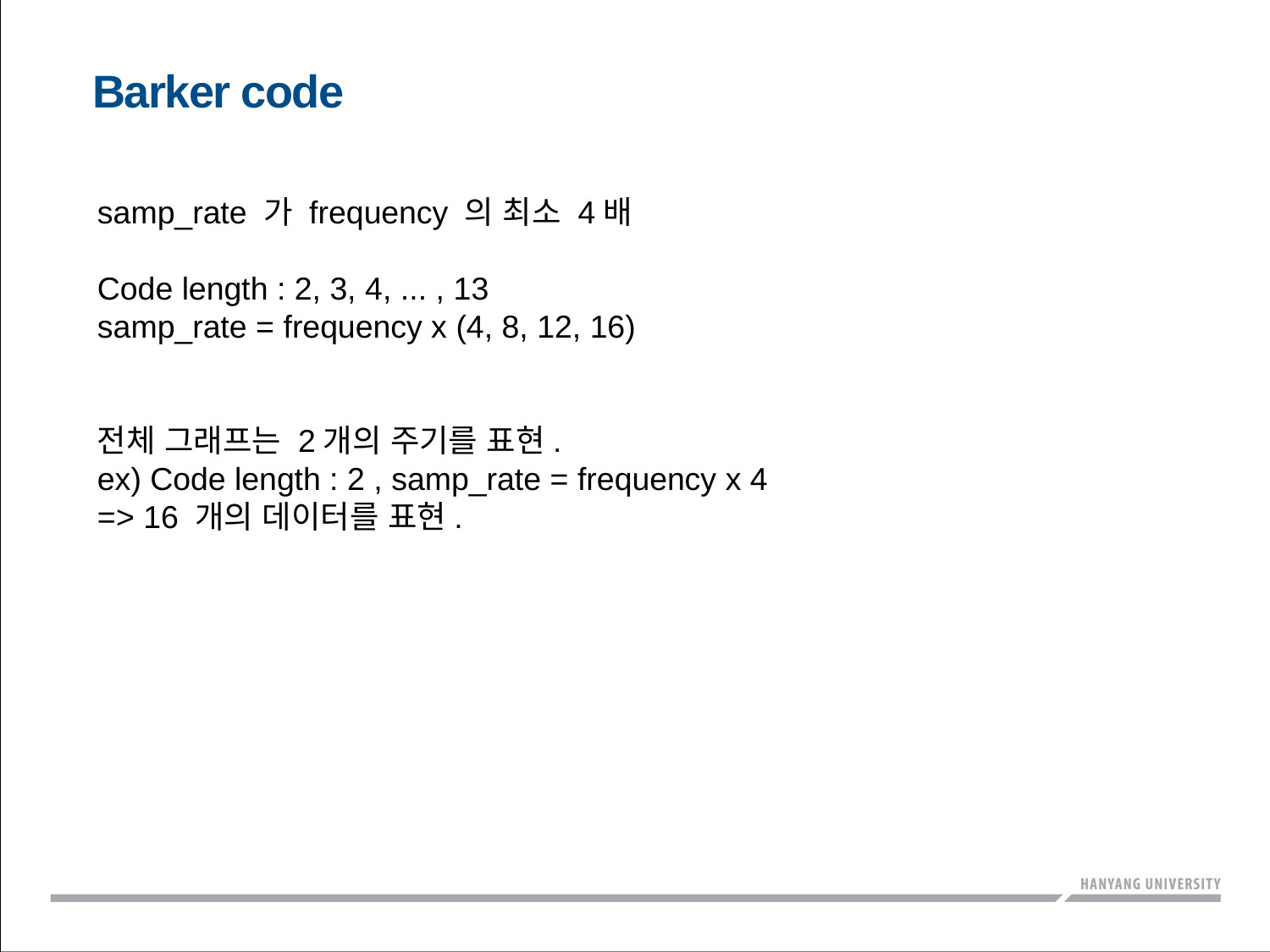

Barker code
samp_rate 가 frequency 의 최소 4배

Code length : 2, 3, 4, ... , 13
samp_rate = frequency x (4, 8, 12, 16)

전체 그래프는 2개의 주기를 표현.
ex) Code length : 2 , samp_rate = frequency x 4
=> 16 개의 데이터를 표현.